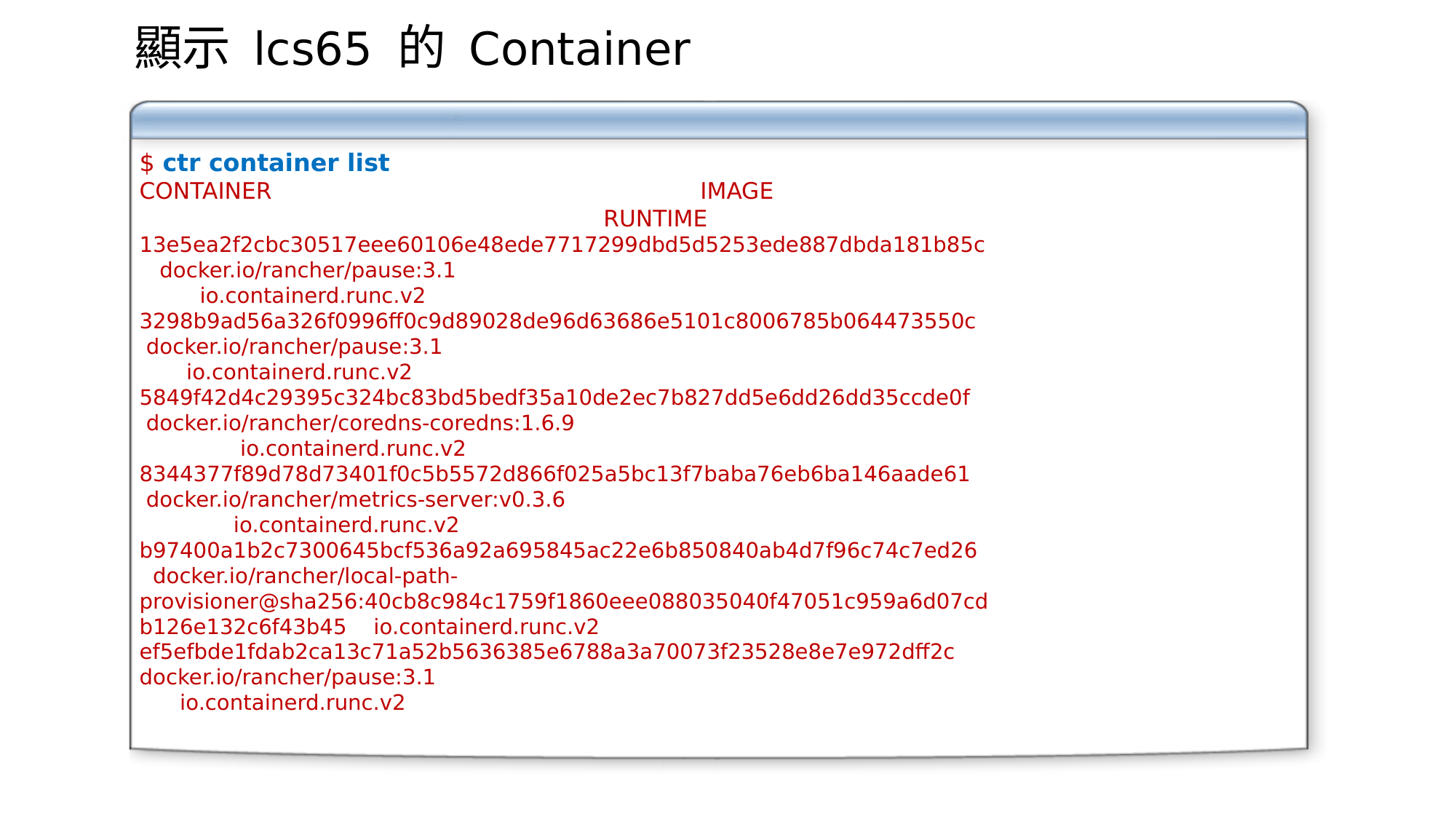

# 顯示 lcs65 的 Container
$ ctr container list
CONTAINER                                                           IMAGE                                                                                              RUNTIME
13e5ea2f2cbc30517eee60106e48ede7717299dbd5d5253ede887dbda181b85c    docker.io/rancher/pause:3.1                                                                                         io.containerd.runc.v2
3298b9ad56a326f0996ff0c9d89028de96d63686e5101c8006785b064473550c    docker.io/rancher/pause:3.1                                                                                         io.containerd.runc.v2
5849f42d4c29395c324bc83bd5bedf35a10de2ec7b827dd5e6dd26dd35ccde0f    docker.io/rancher/coredns-coredns:1.6.9                                                                             io.containerd.runc.v2
8344377f89d78d73401f0c5b5572d866f025a5bc13f7baba76eb6ba146aade61    docker.io/rancher/metrics-server:v0.3.6                                                                             io.containerd.runc.v2
b97400a1b2c7300645bcf536a92a695845ac22e6b850840ab4d7f96c74c7ed26    docker.io/rancher/local-path-provisioner@sha256:40cb8c984c1759f1860eee088035040f47051c959a6d07cdb126e132c6f43b45    io.containerd.runc.v2
ef5efbde1fdab2ca13c71a52b5636385e6788a3a70073f23528e8e7e972dff2c    docker.io/rancher/pause:3.1                                                                                         io.containerd.runc.v2